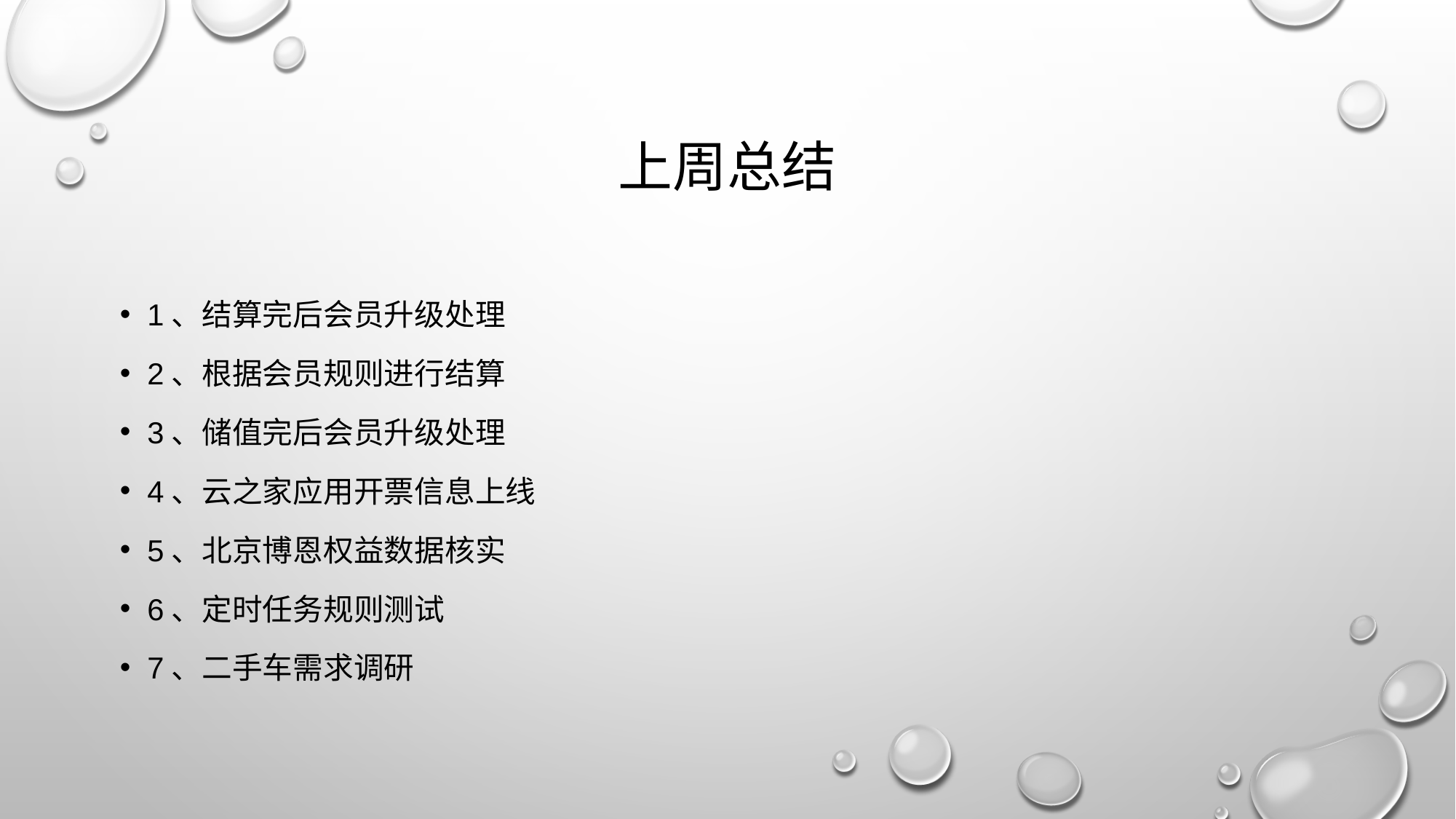

# 上周总结
1、结算完后会员升级处理
2、根据会员规则进行结算
3、储值完后会员升级处理
4、云之家应用开票信息上线
5、北京博恩权益数据核实
6、定时任务规则测试
7、二手车需求调研